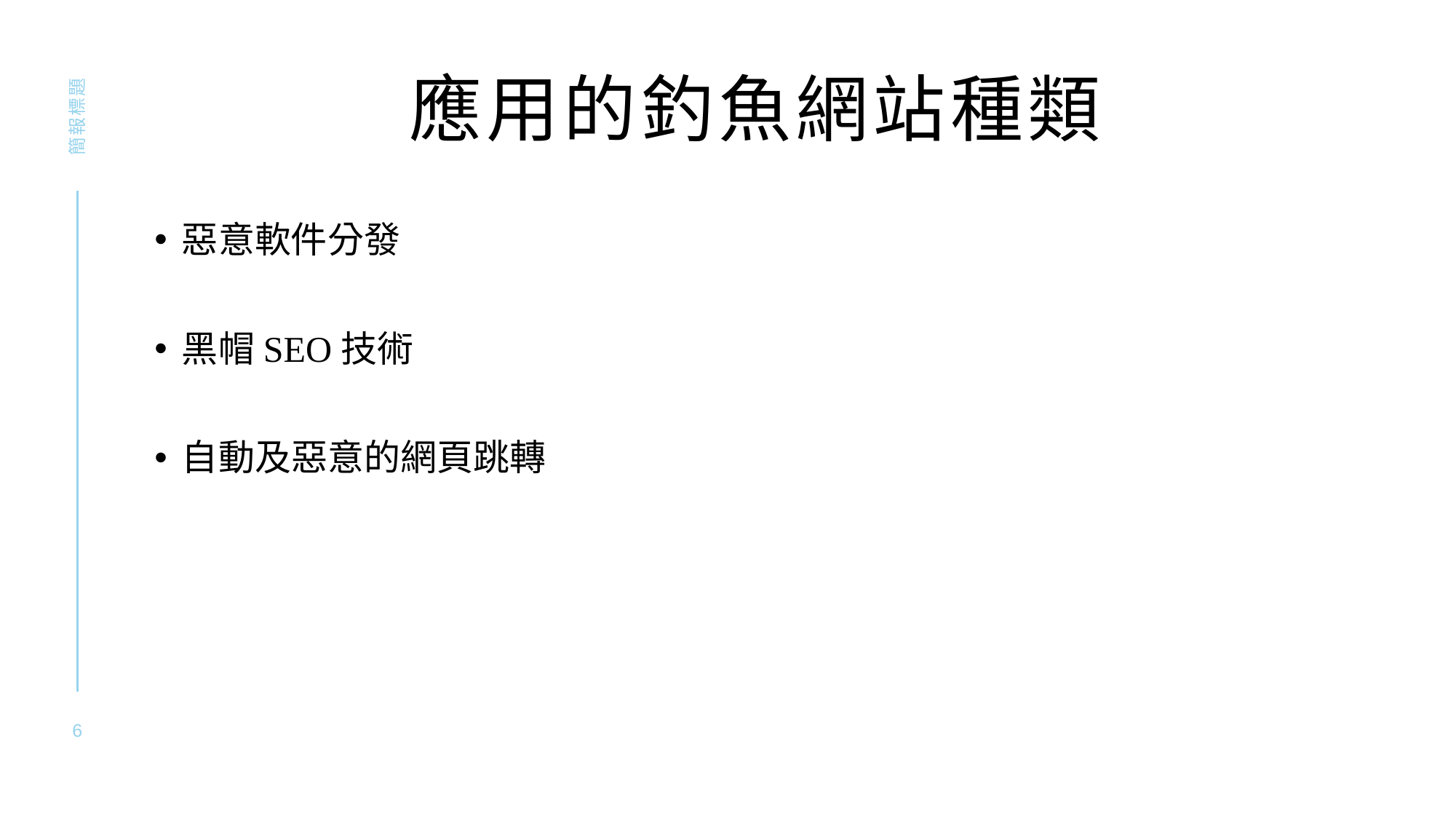

# 應用的釣魚網站種類
簡報標題
惡意軟件分發

黑帽SEO技術

自動及惡意的網頁跳轉
6